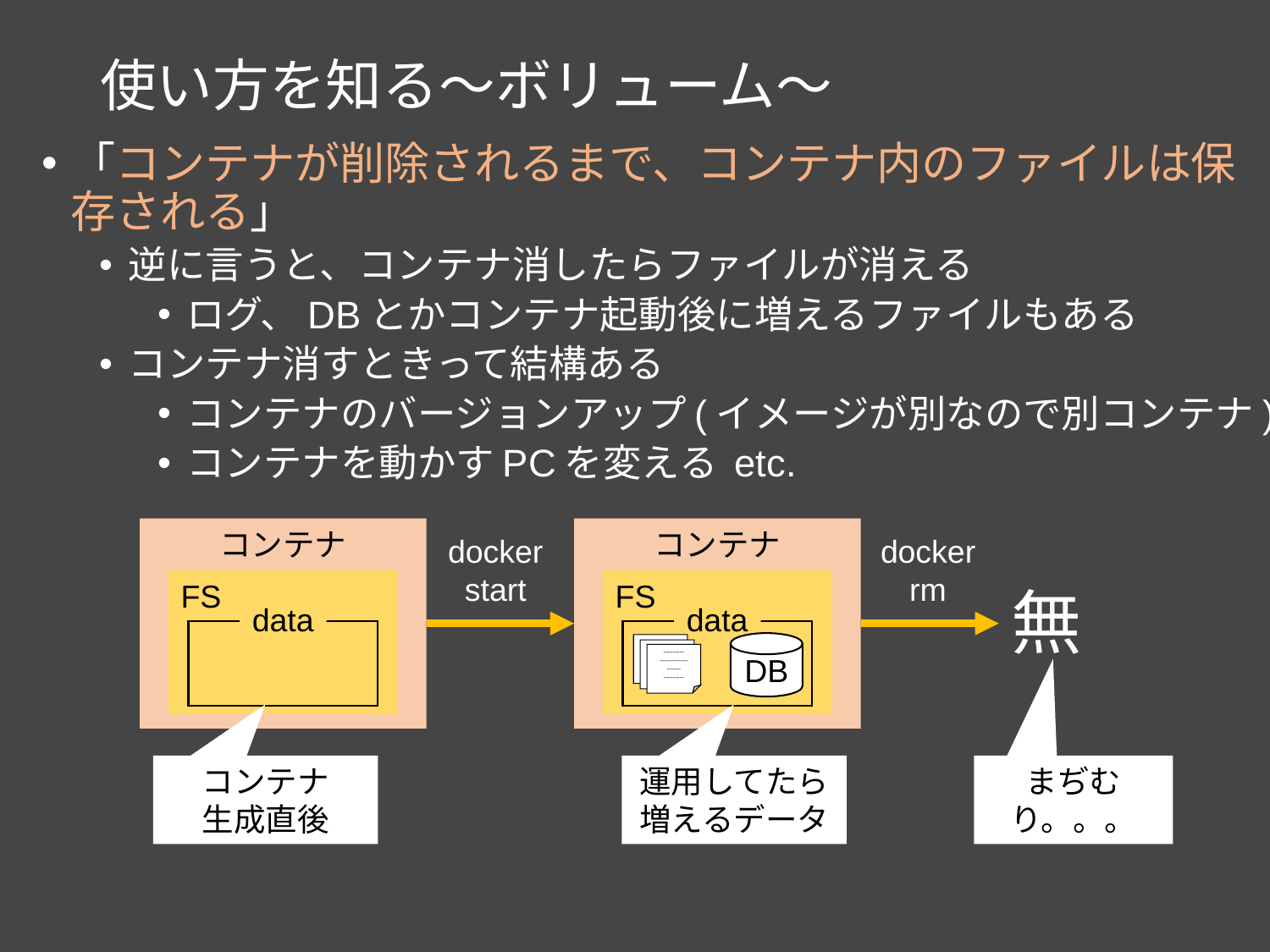

# 使い方を知る～ボリューム～
「コンテナが削除されるまで、コンテナ内のファイルは保存される」
逆に言うと、コンテナ消したらファイルが消える
ログ、DBとかコンテナ起動後に増えるファイルもある
コンテナ消すときって結構ある
コンテナのバージョンアップ(イメージが別なので別コンテナ)
コンテナを動かすPCを変える etc.
コンテナ
コンテナ
docker
start
docker
rm
FS
FS
無
data
data

DB
---------
------------------
---------
---------
------------------
---------
---------
------------------
---------
運用してたら
増えるデータ
まぢむり。。。
コンテナ
生成直後